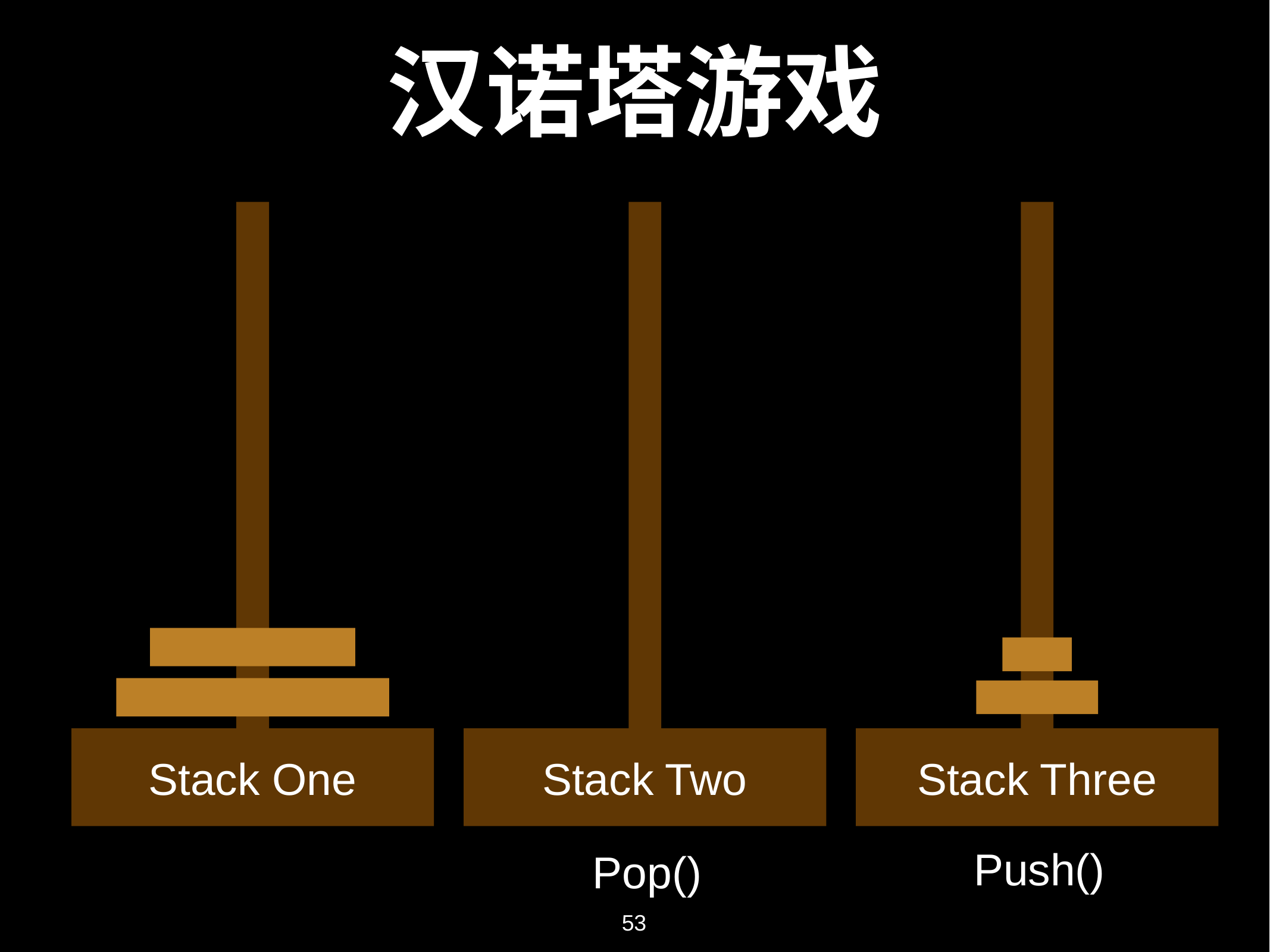

# 汉诺塔游戏

Stack One
Stack Two
Stack Three
Push()
Pop()
53